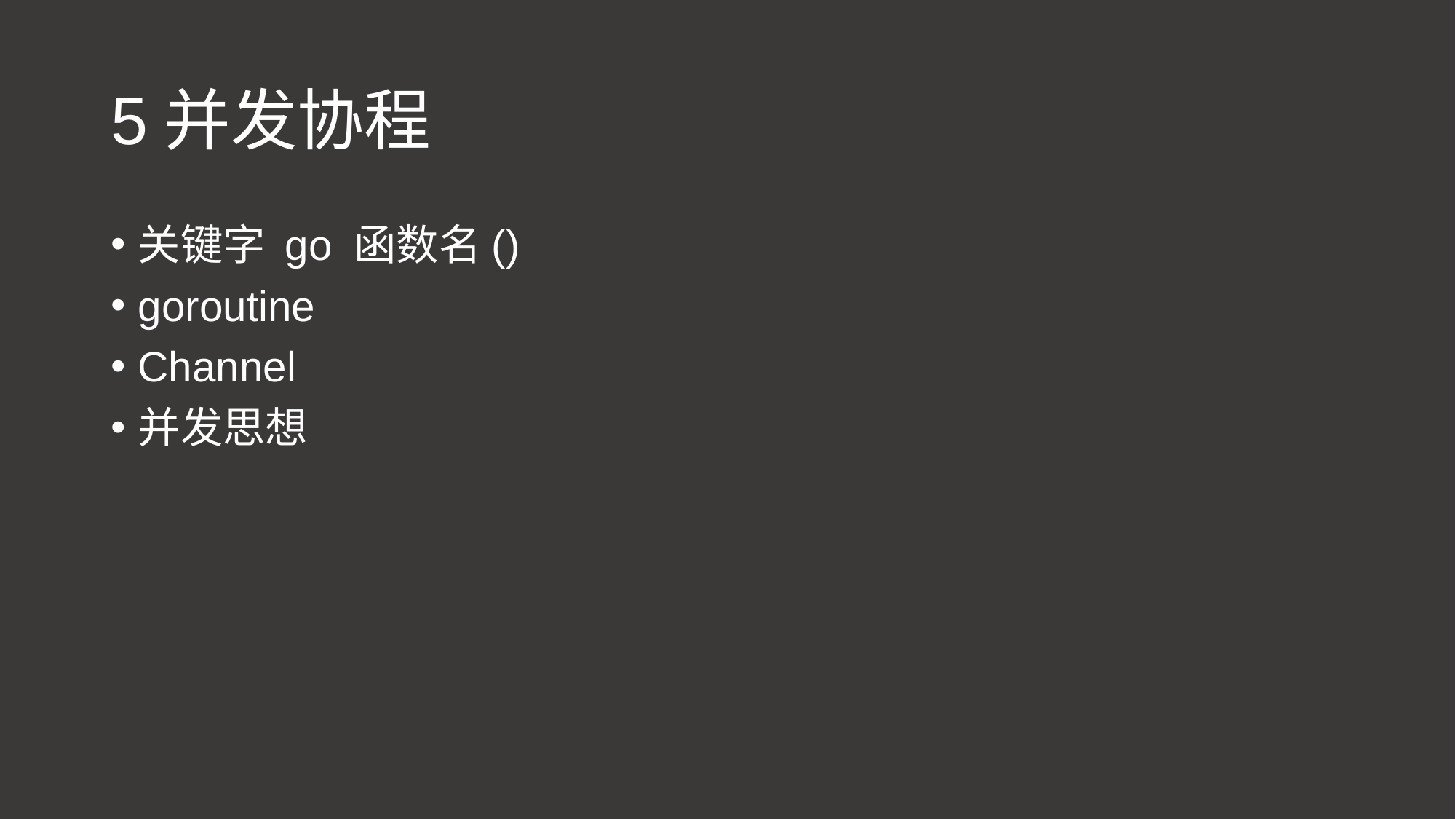

# 5并发协程
关键字 go 函数名()
goroutine
Channel
并发思想